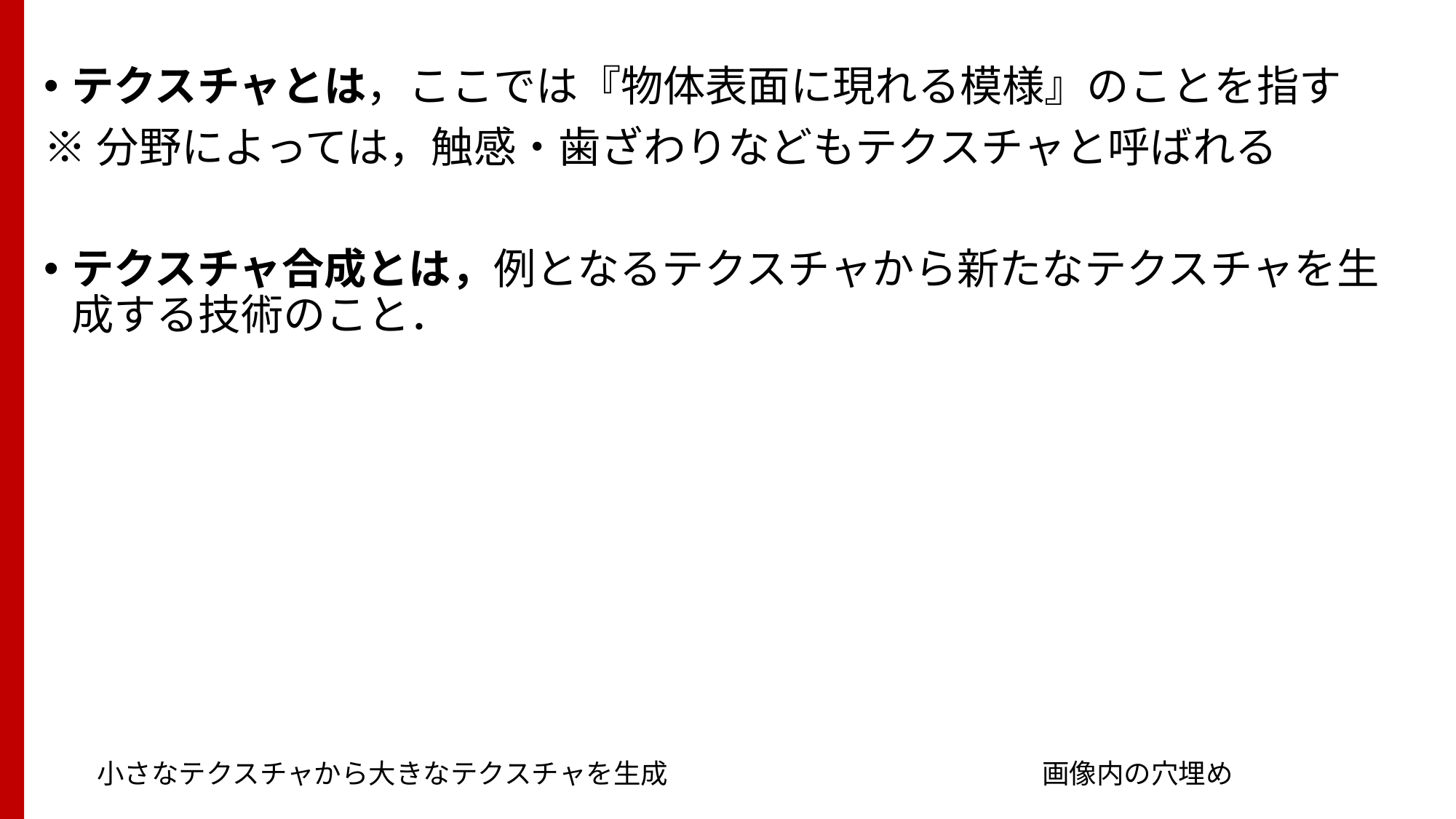

テクスチャとは，ここでは『物体表面に現れる模様』のことを指す
※分野によっては，触感・歯ざわりなどもテクスチャと呼ばれる

テクスチャ合成とは，例となるテクスチャから新たなテクスチャを生成する技術のこと．

小さなテクスチャから大きなテクスチャを生成
画像内の穴埋め